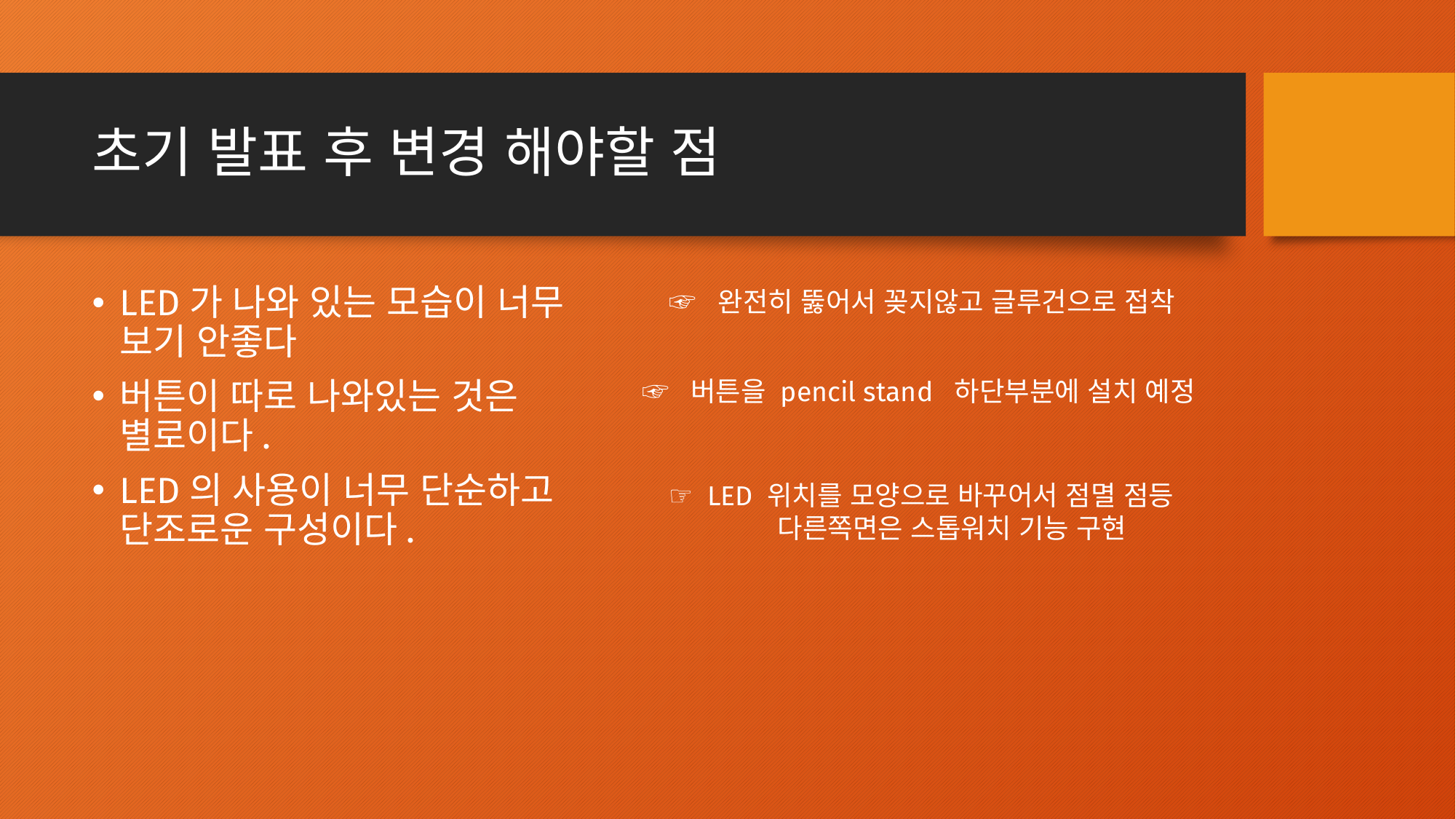

# 초기 발표 후 변경 해야할 점
LED가 나와 있는 모습이 너무 보기 안좋다
버튼이 따로 나와있는 것은 별로이다.
LED의 사용이 너무 단순하고 단조로운 구성이다.
☞  완전히 뚫어서 꽂지않고 글루건으로 접착
☞  버튼을 pencil stand  하단부분에 설치 예정
☞  LED 위치를 모양으로 바꾸어서 점멸 점등
	다른쪽면은 스톱워치 기능 구현